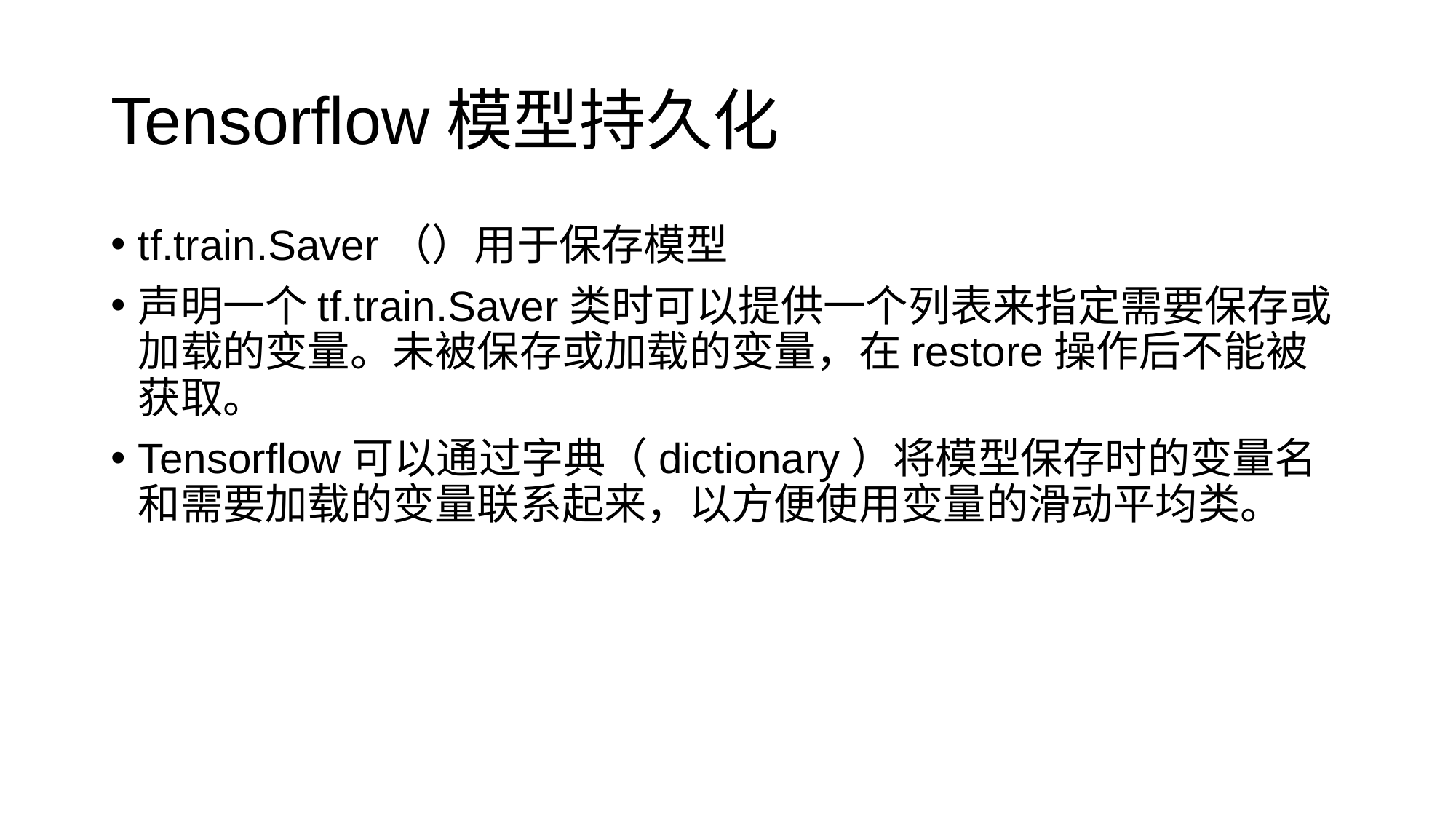

# Tensorflow模型持久化
tf.train.Saver（）用于保存模型
声明一个tf.train.Saver类时可以提供一个列表来指定需要保存或加载的变量。未被保存或加载的变量，在restore操作后不能被获取。
Tensorflow可以通过字典（dictionary）将模型保存时的变量名和需要加载的变量联系起来，以方便使用变量的滑动平均类。